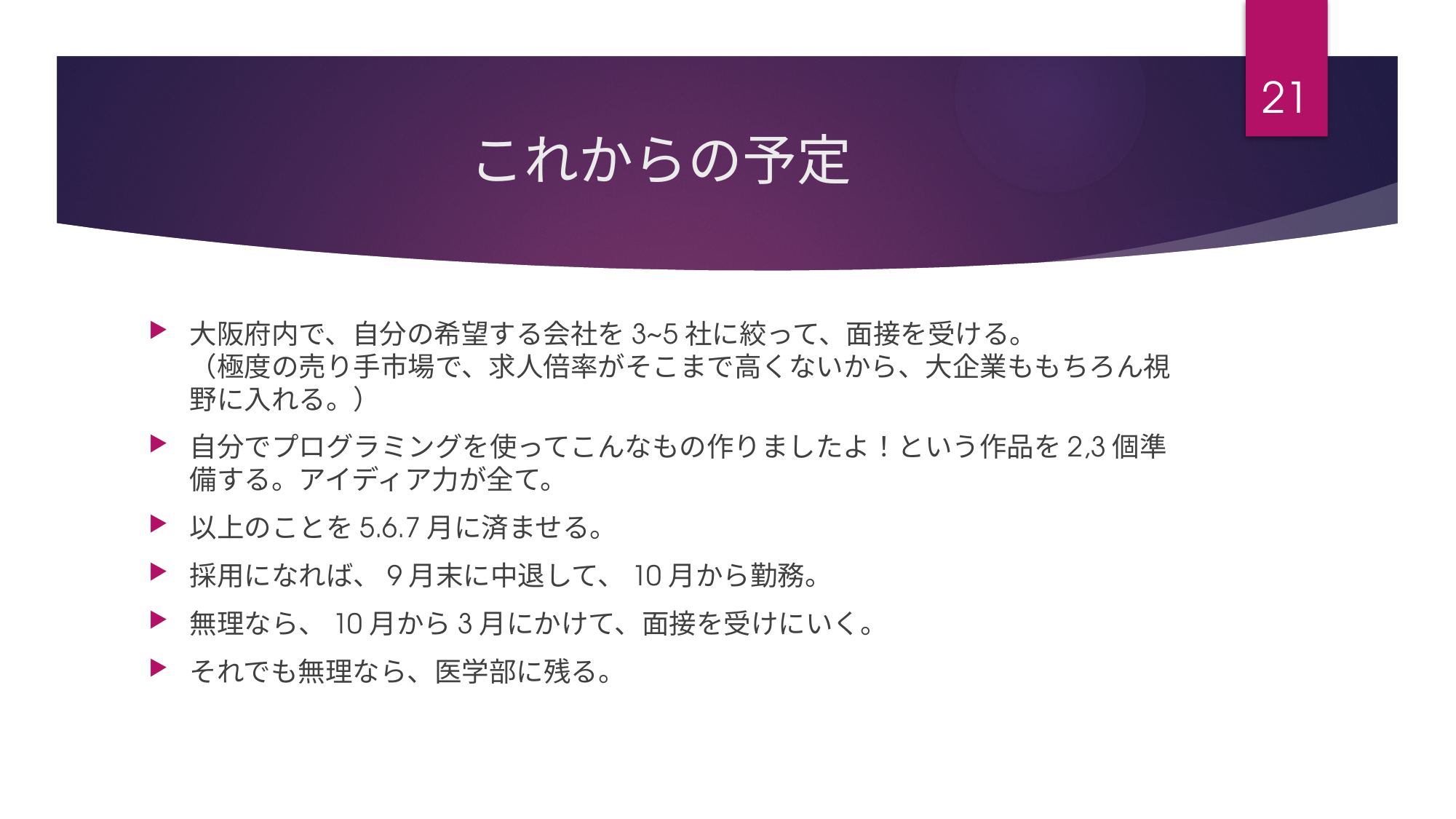

21
# これからの予定
大阪府内で、自分の希望する会社を3~5社に絞って、面接を受ける。
（極度の売り手市場で、求人倍率がそこまで高くないから、大企業ももちろん視野に入れる。）
自分でプログラミングを使ってこんなもの作りましたよ！という作品を2,3個準備する。アイディア力が全て。
以上のことを5.6.7月に済ませる。
採用になれば、9月末に中退して、10月から勤務。
無理なら、10月から3月にかけて、面接を受けにいく。
それでも無理なら、医学部に残る。